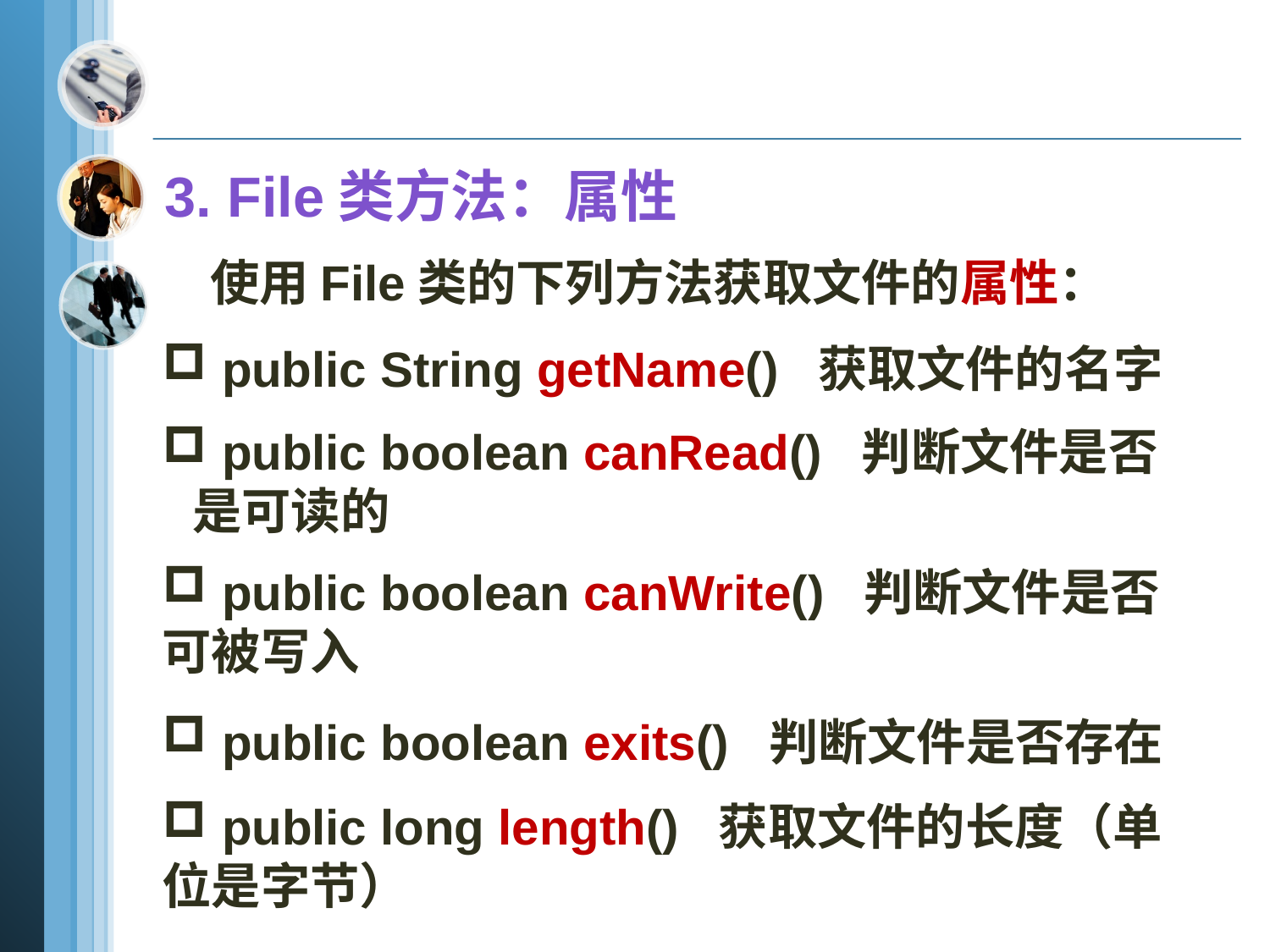

3. File类方法：属性
使用File类的下列方法获取文件的属性：
 public String getName()  获取文件的名字
 public boolean canRead()  判断文件是否是可读的
 public boolean canWrite()  判断文件是否可被写入
 public boolean exits()  判断文件是否存在
 public long length()  获取文件的长度（单位是字节）